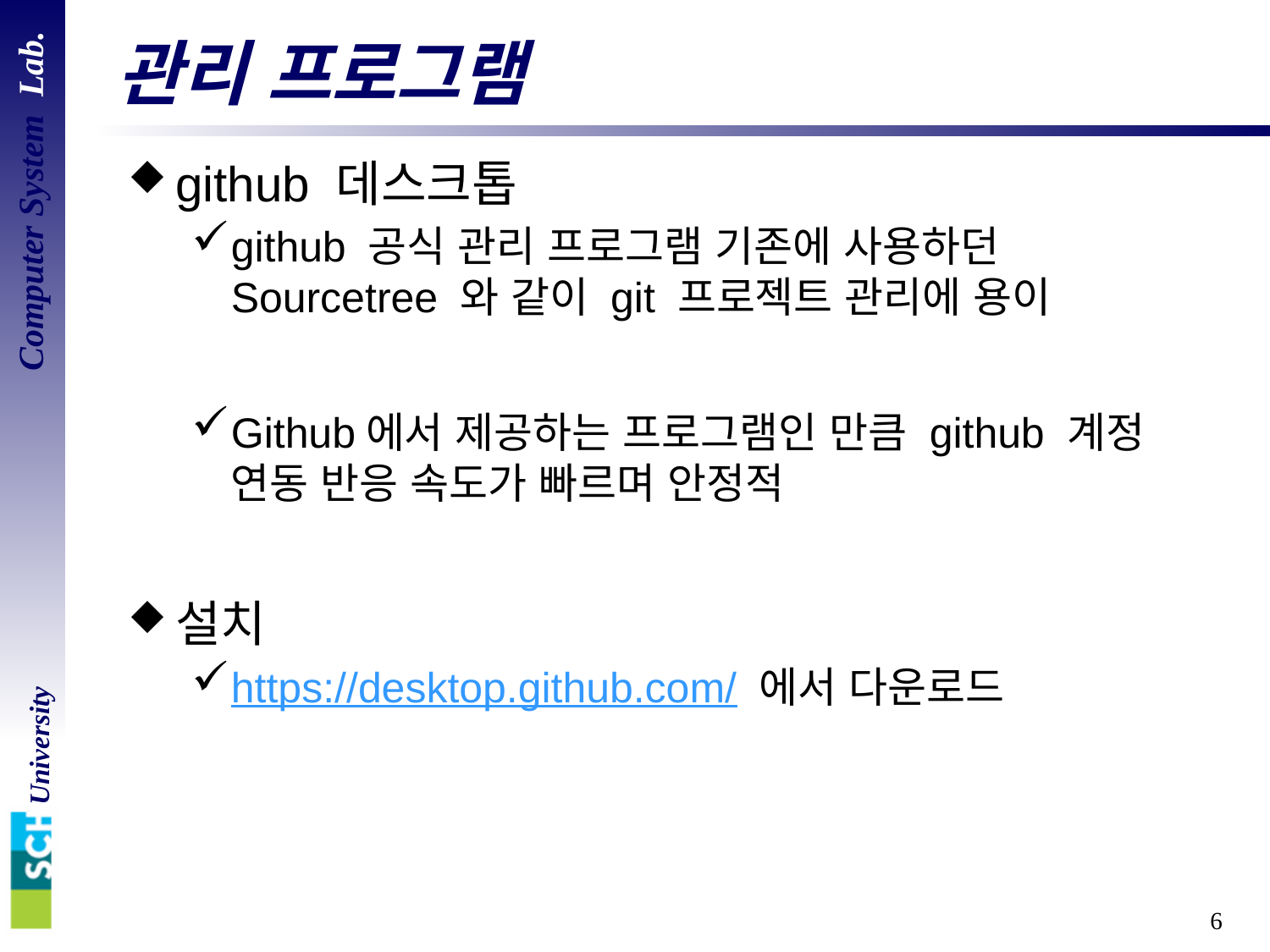

# 관리 프로그램
github 데스크톱
github 공식 관리 프로그램 기존에 사용하던
Sourcetree 와 같이 git 프로젝트 관리에 용이

Github에서 제공하는 프로그램인 만큼 github 계정 연동 반응 속도가 빠르며 안정적

설치
https://desktop.github.com/ 에서 다운로드